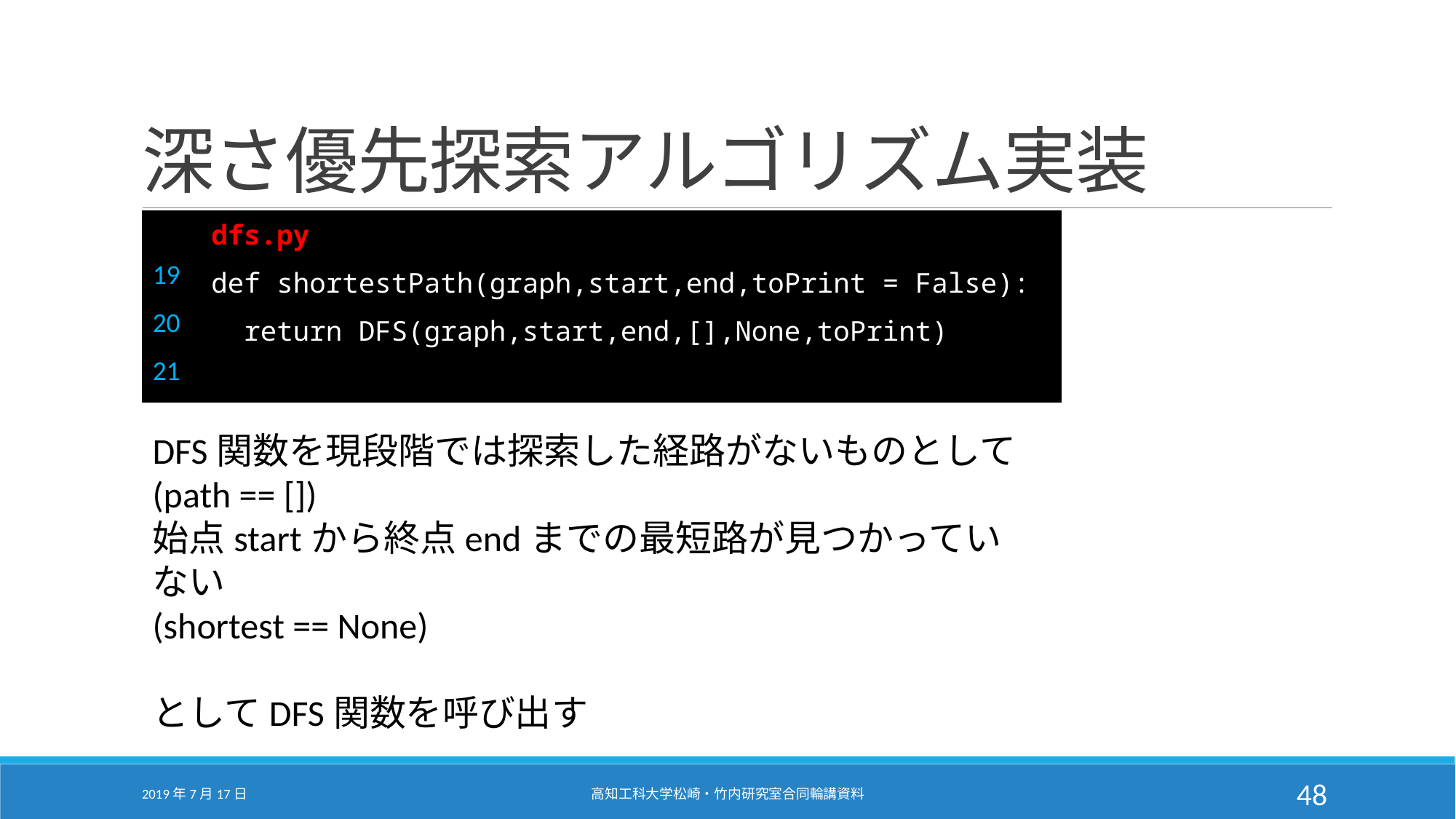

# 深さ優先探索アルゴリズム実装
|  | dfs.py |
| --- | --- |
| 19 | def shortestPath(graph,start,end,toPrint = False): |
| 20 | return DFS(graph,start,end,[],None,toPrint) |
| 21 |  |
DFS関数を現段階では探索した経路がないものとして
(path == [])
始点startから終点endまでの最短路が見つかっていない
(shortest == None)

としてDFS関数を呼び出す
2019年7月17日
高知工科大学松崎・竹内研究室合同輪講資料
48